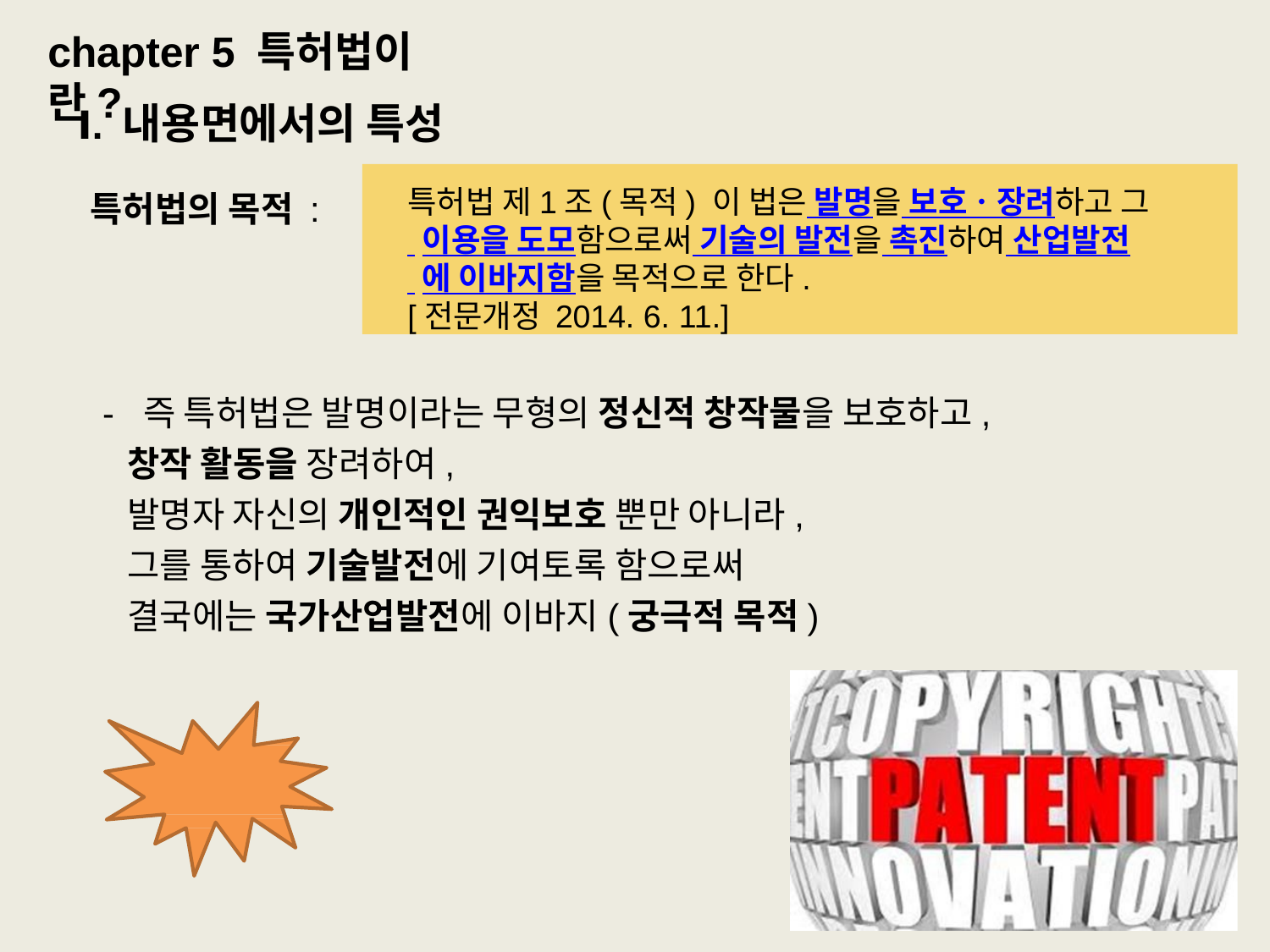

# chapter 5 특허법이란?
Ⅰ. 내용면에서의 특성
특허법 제1조(목적) 이 법은 발명을 보호ㆍ장려하고 그
 이용을 도모함으로써 기술의 발전을 촉진하여 산업발전
 에 이바지함을 목적으로 한다.
[전문개정 2014. 6. 11.]
특허법의 목적 :
-	즉 특허법은 발명이라는 무형의 정신적 창작물을 보호하고,
창작 활동을 장려하여,
발명자 자신의 개인적인 권익보호 뿐만 아니라,  그를 통하여 기술발전에 기여토록 함으로써
결국에는 국가산업발전에 이바지(궁극적 목적)